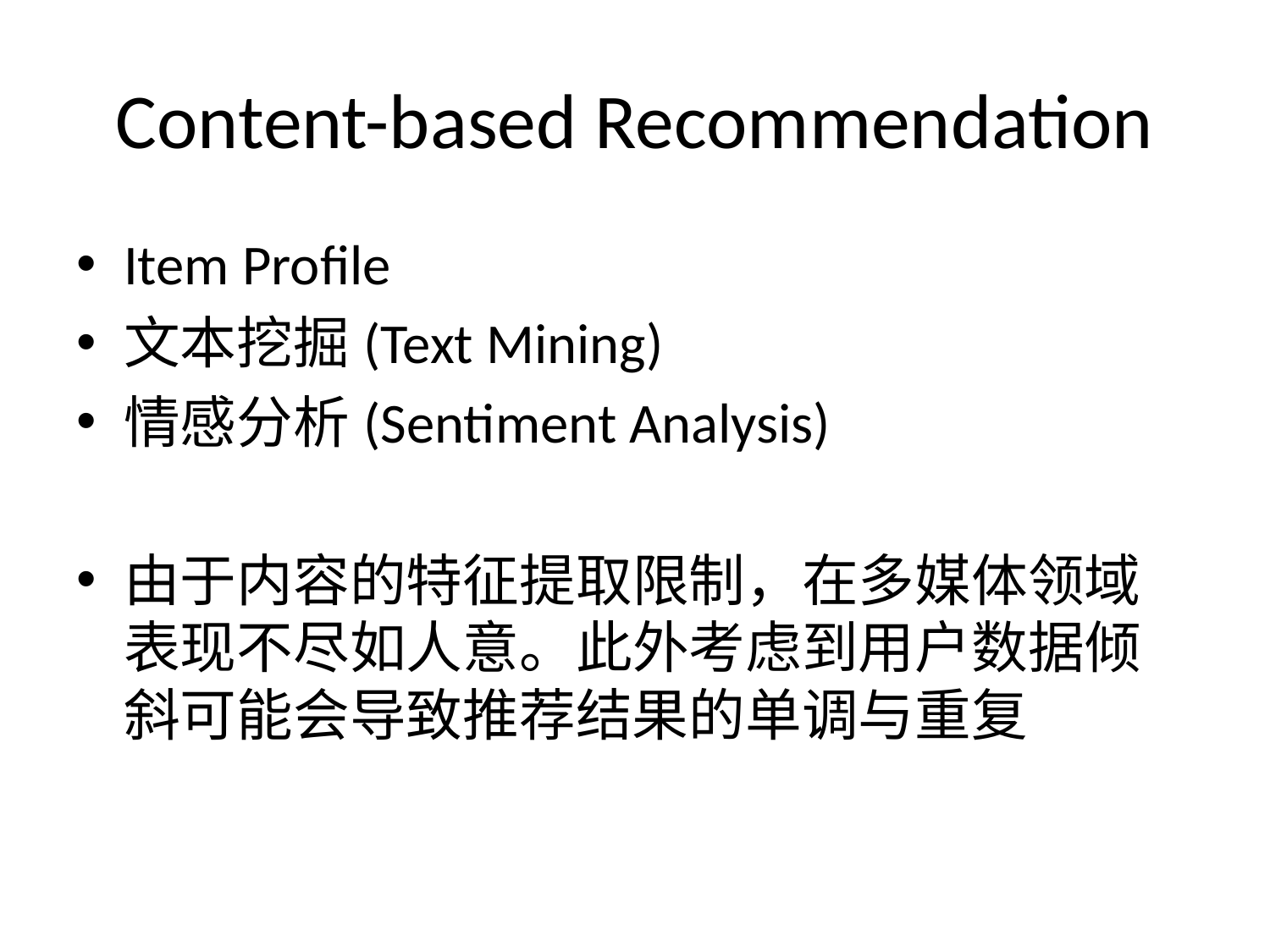

# Content-based Recommendation
Item Profile
文本挖掘(Text Mining)
情感分析(Sentiment Analysis)

由于内容的特征提取限制，在多媒体领域表现不尽如人意。此外考虑到用户数据倾斜可能会导致推荐结果的单调与重复